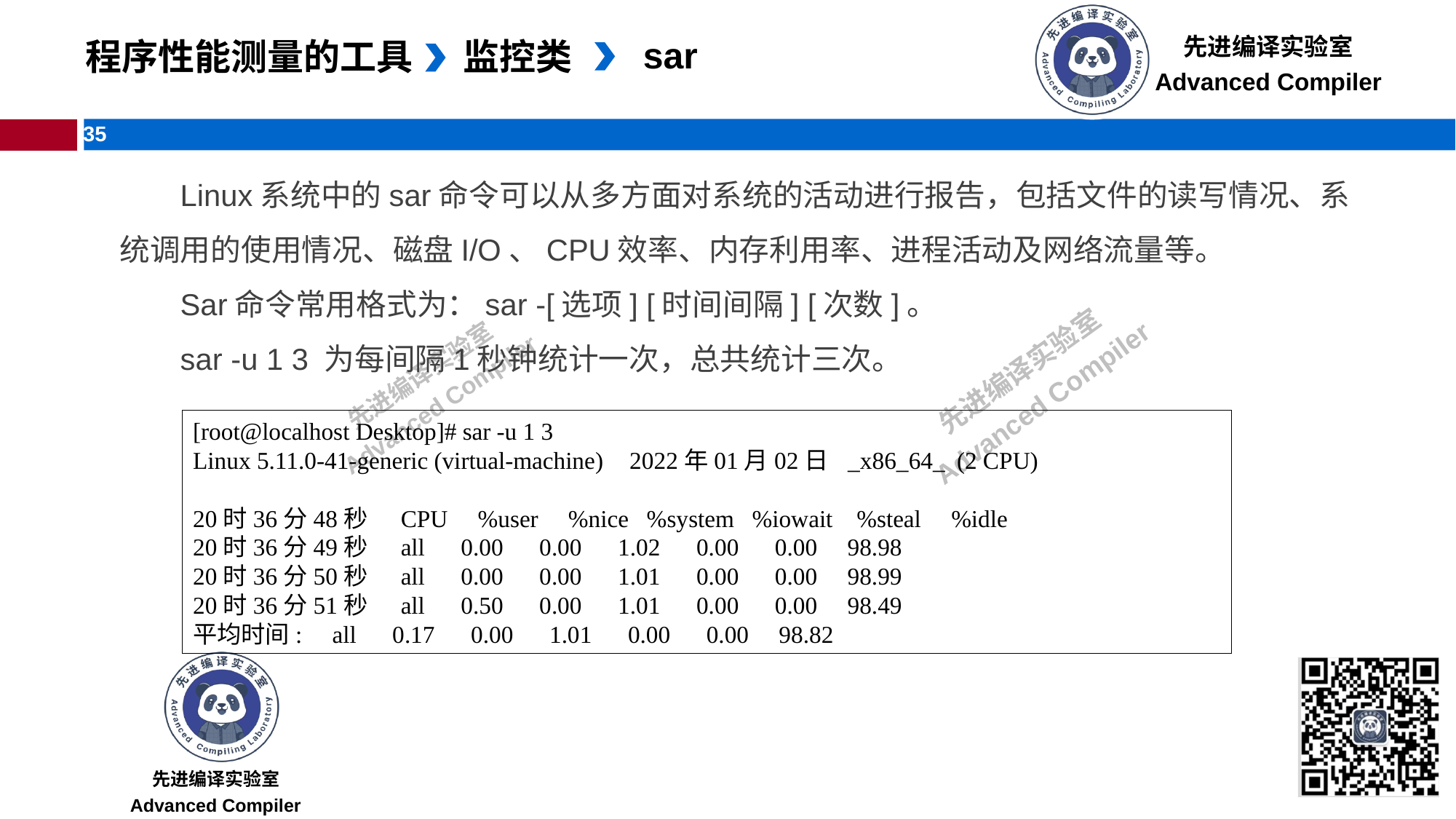

sar
 程序性能测量的工具
监控类

Linux系统中的sar命令可以从多方面对系统的活动进行报告，包括文件的读写情况、系统调用的使用情况、磁盘I/O、CPU效率、内存利用率、进程活动及网络流量等。
Sar命令常用格式为：sar -[选项] [时间间隔] [次数]。
sar -u 1 3 为每间隔1秒钟统计一次，总共统计三次。
[root@localhost Desktop]# sar -u 1 3
Linux 5.11.0-41-generic (virtual-machine) 	2022年01月02日 	_x86_64_	(2 CPU)

20时36分48秒     CPU     %user     %nice   %system   %iowait    %steal     %idle
20时36分49秒     all      0.00      0.00      1.02      0.00      0.00     98.98
20时36分50秒     all      0.00      0.00      1.01      0.00      0.00     98.99
20时36分51秒     all      0.50      0.00      1.01      0.00      0.00     98.49
平均时间:     all      0.17      0.00      1.01      0.00      0.00     98.82